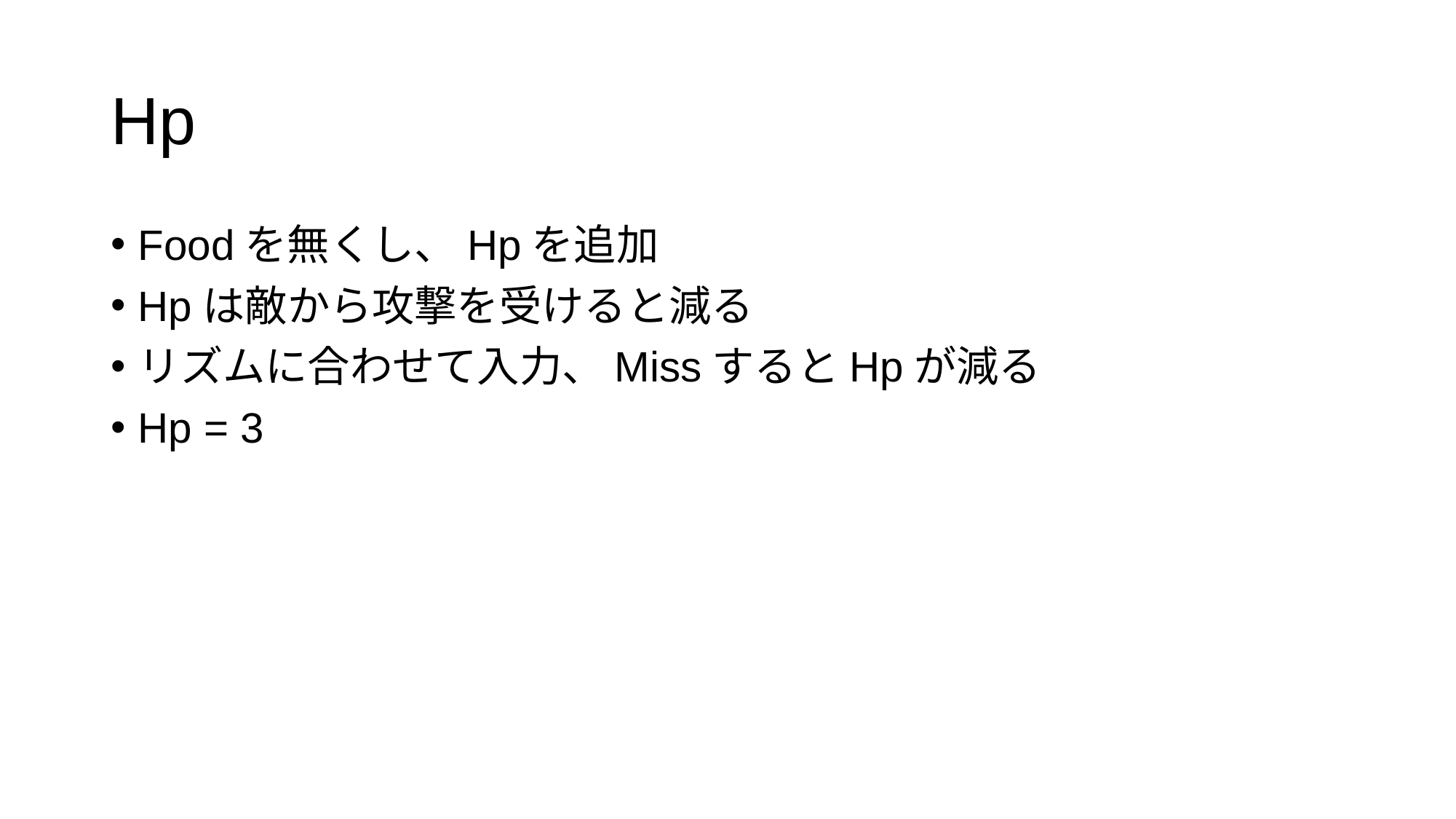

# Hp
Foodを無くし、Hpを追加
Hpは敵から攻撃を受けると減る
リズムに合わせて入力、MissするとHpが減る
Hp = 3